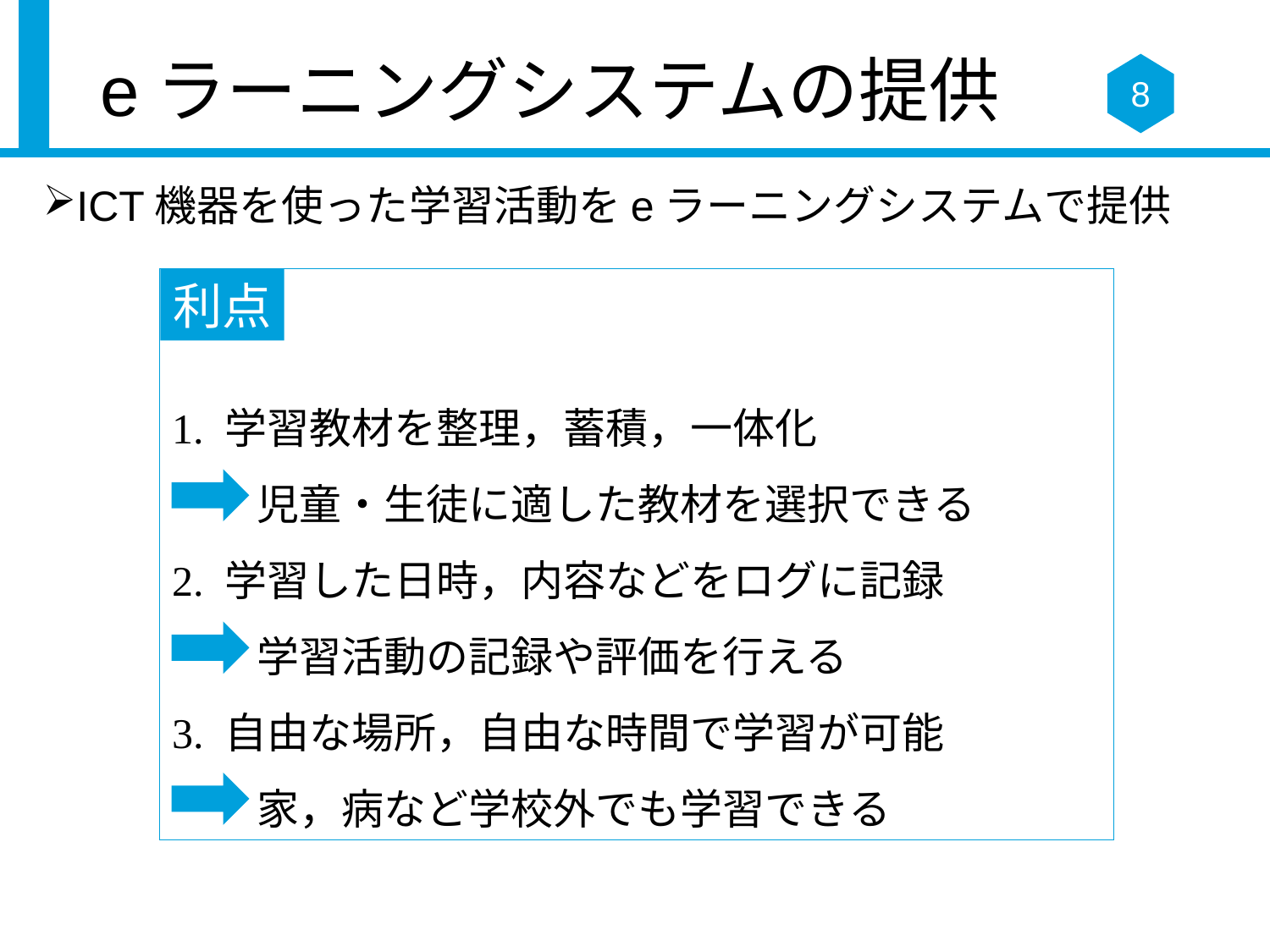

# eラーニングシステムの提供
8
ICT機器を使った学習活動をeラーニングシステムで提供

1. 学習教材を整理，蓄積，一体化
　　児童・生徒に適した教材を選択できる
2. 学習した日時，内容などをログに記録
　　学習活動の記録や評価を行える
3. 自由な場所，自由な時間で学習が可能
　　家，病など学校外でも学習できる
利点